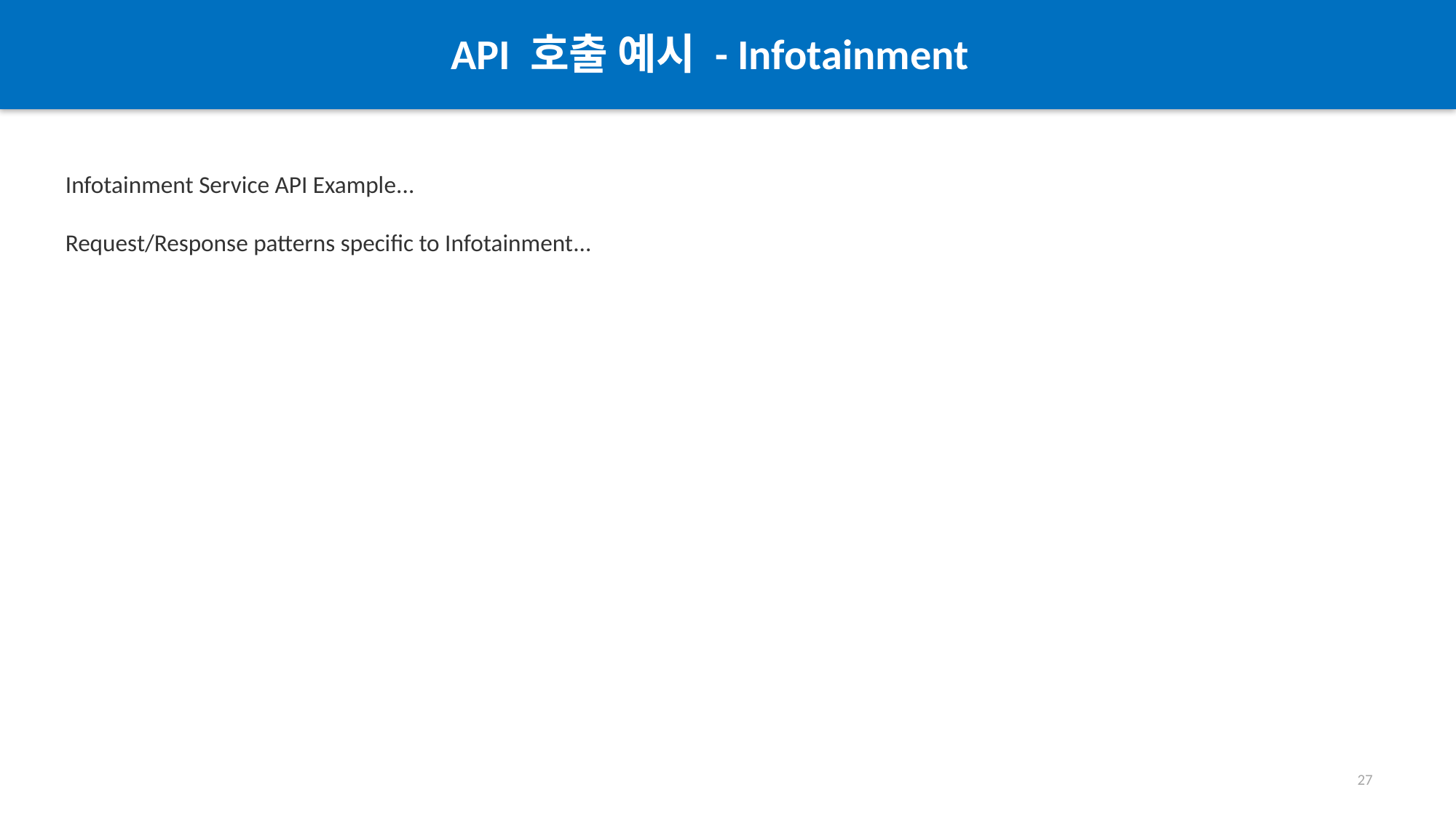

API 호출 예시 - Infotainment
#
Infotainment Service API Example...
Request/Response patterns specific to Infotainment...
27